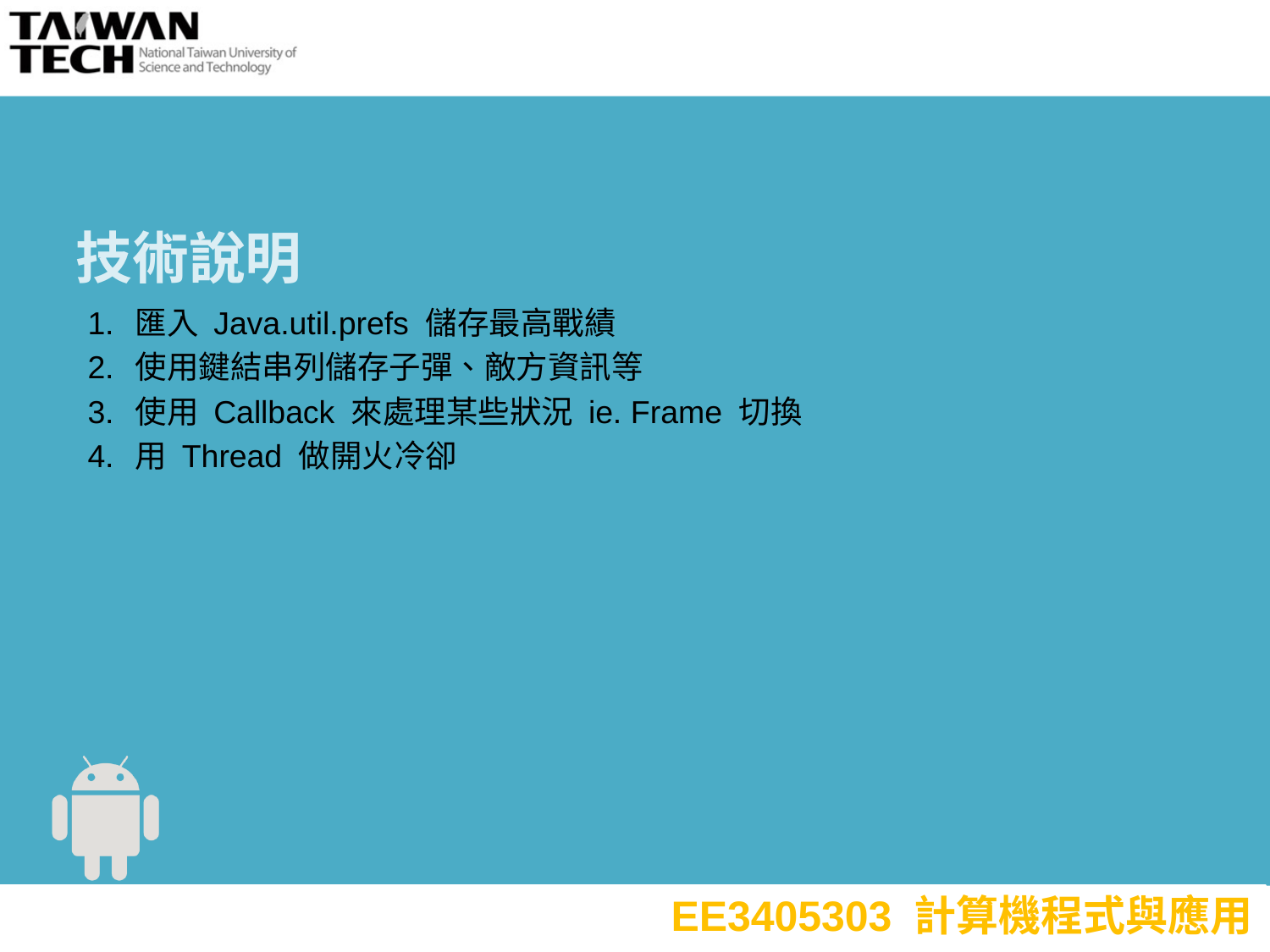

# 技術說明
匯入 Java.util.prefs 儲存最高戰績
使用鍵結串列儲存子彈、敵方資訊等
使用 Callback 來處理某些狀況 ie. Frame 切換
用 Thread 做開火冷卻